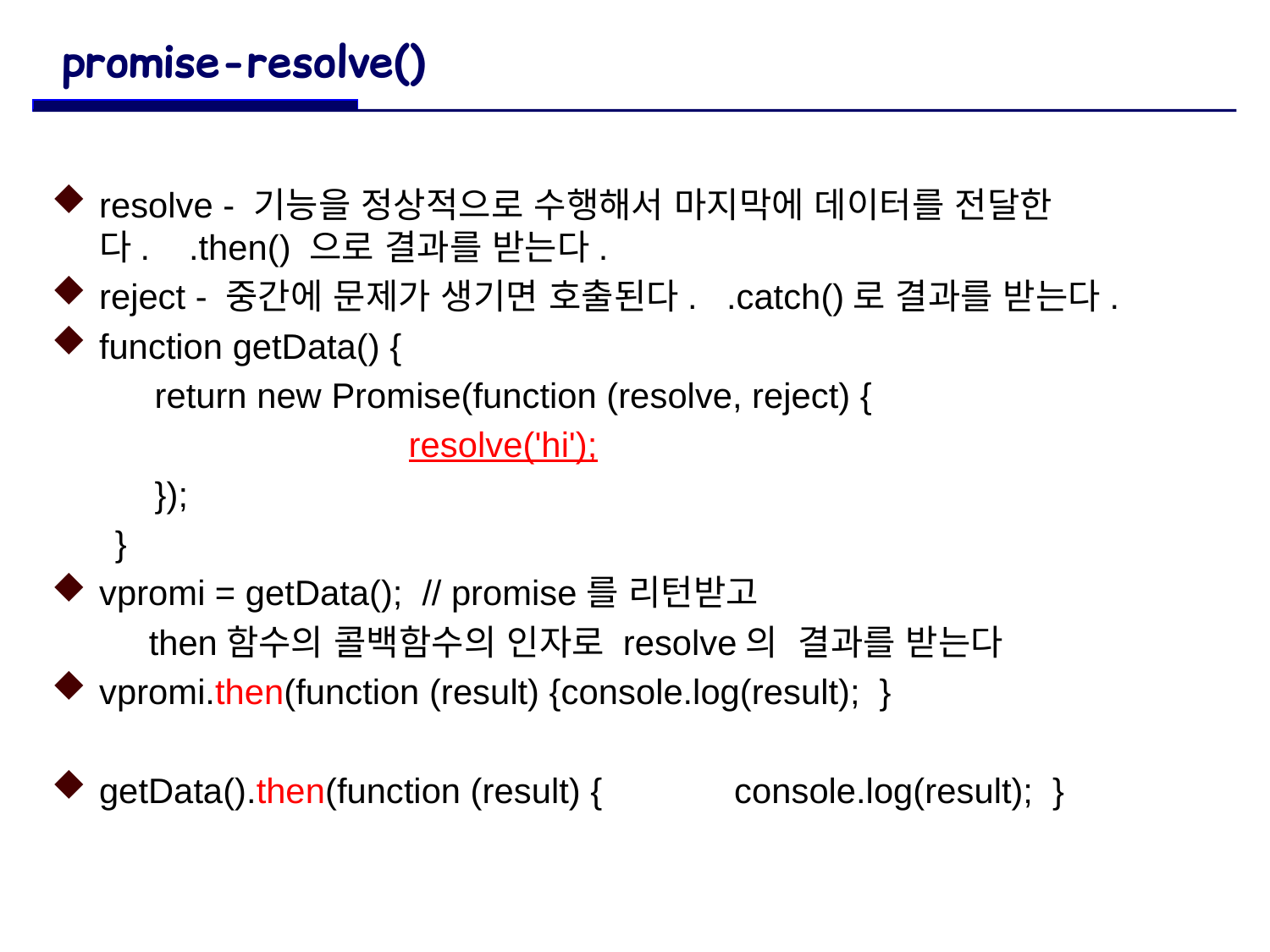

# promise-resolve()
resolve - 기능을 정상적으로 수행해서 마지막에 데이터를 전달한다.    .then() 으로 결과를 받는다.
reject - 중간에 문제가 생기면 호출된다.   .catch()로 결과를 받는다.
function getData() {
	return new Promise(function (resolve, reject) {
			resolve('hi');
	});
}
vpromi = getData();  // promise를 리턴받고
          then함수의 콜백함수의 인자로 resolve의  결과를 받는다
vpromi.then(function (result) {console.log(result);  }

getData().then(function (result) { 	console.log(result);  }